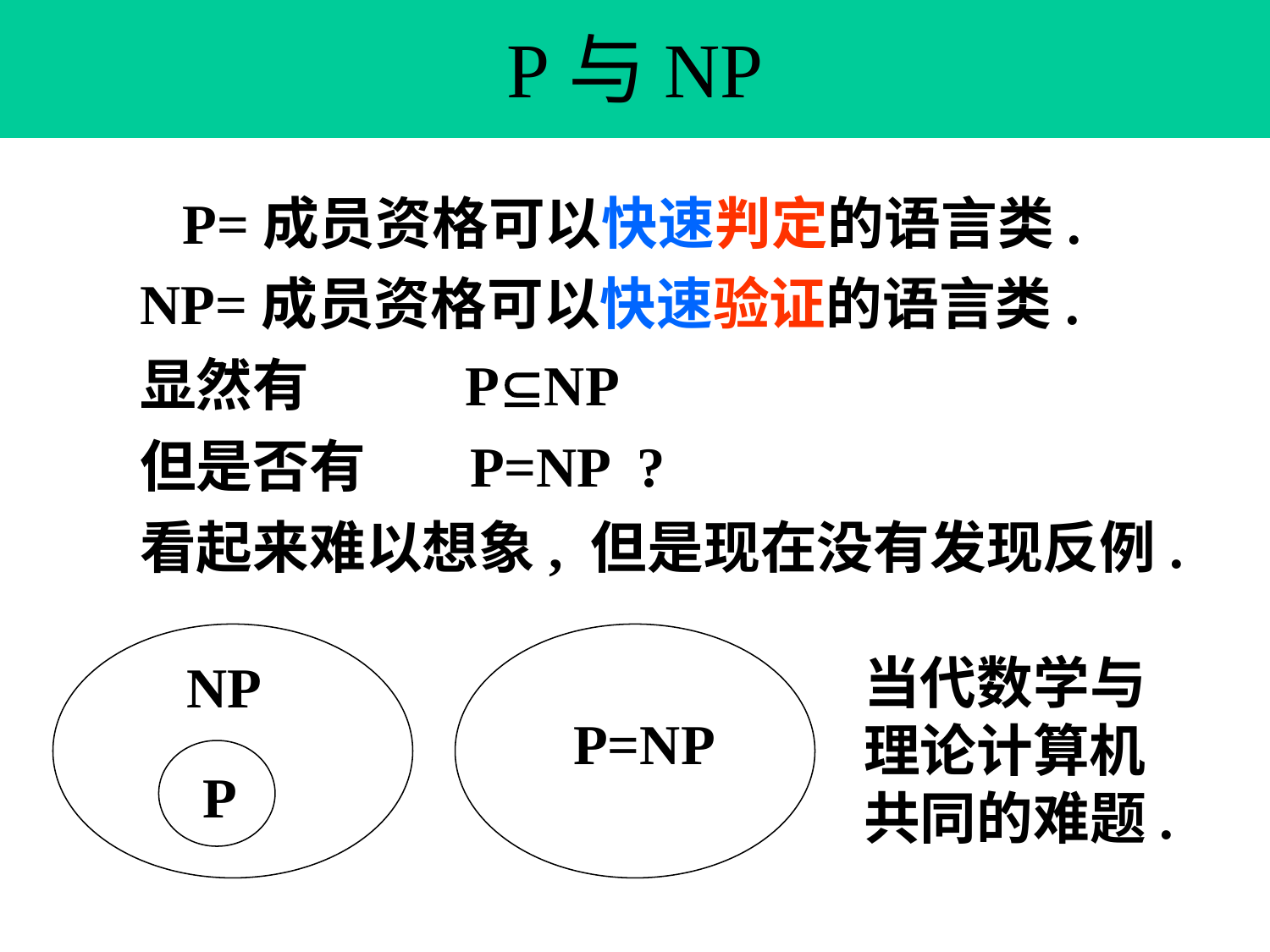

# P与NP
   P=成员资格可以快速判定的语言类.
NP=成员资格可以快速验证的语言类.
显然有           P⊆NP
但是否有       P=NP  ?
看起来难以想象, 但是现在没有发现反例.

NP

P

P=NP
当代数学与
理论计算机
共同的难题.